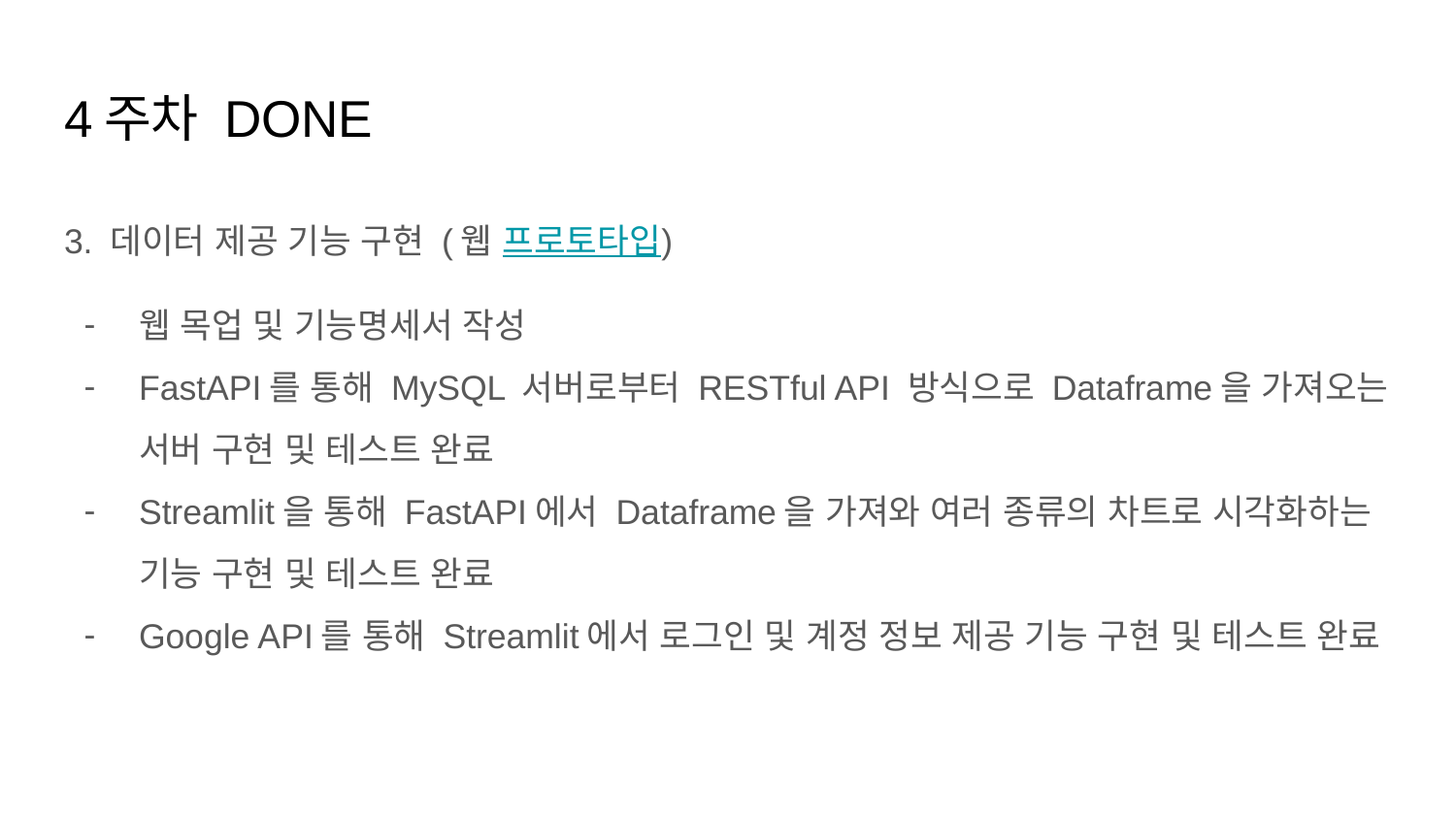

# 4주차 DONE
3. 데이터 제공 기능 구현 (웹 프로토타입)
웹 목업 및 기능명세서 작성
FastAPI를 통해 MySQL 서버로부터 RESTful API 방식으로 Dataframe을 가져오는 서버 구현 및 테스트 완료
Streamlit을 통해 FastAPI에서 Dataframe을 가져와 여러 종류의 차트로 시각화하는 기능 구현 및 테스트 완료
Google API를 통해 Streamlit에서 로그인 및 계정 정보 제공 기능 구현 및 테스트 완료